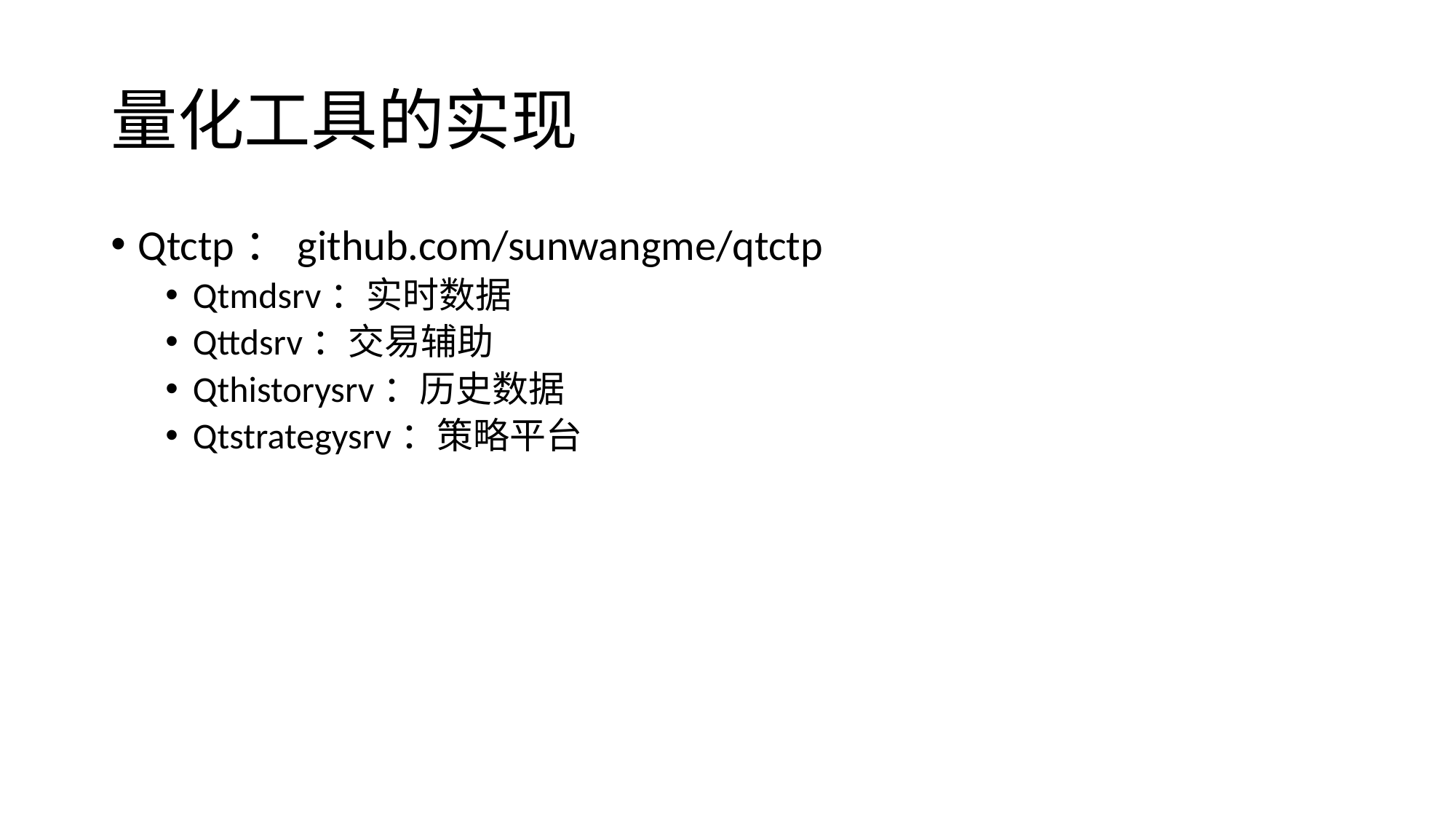

# 量化工具的实现
Qtctp：github.com/sunwangme/qtctp
Qtmdsrv：实时数据
Qttdsrv：交易辅助
Qthistorysrv：历史数据
Qtstrategysrv：策略平台